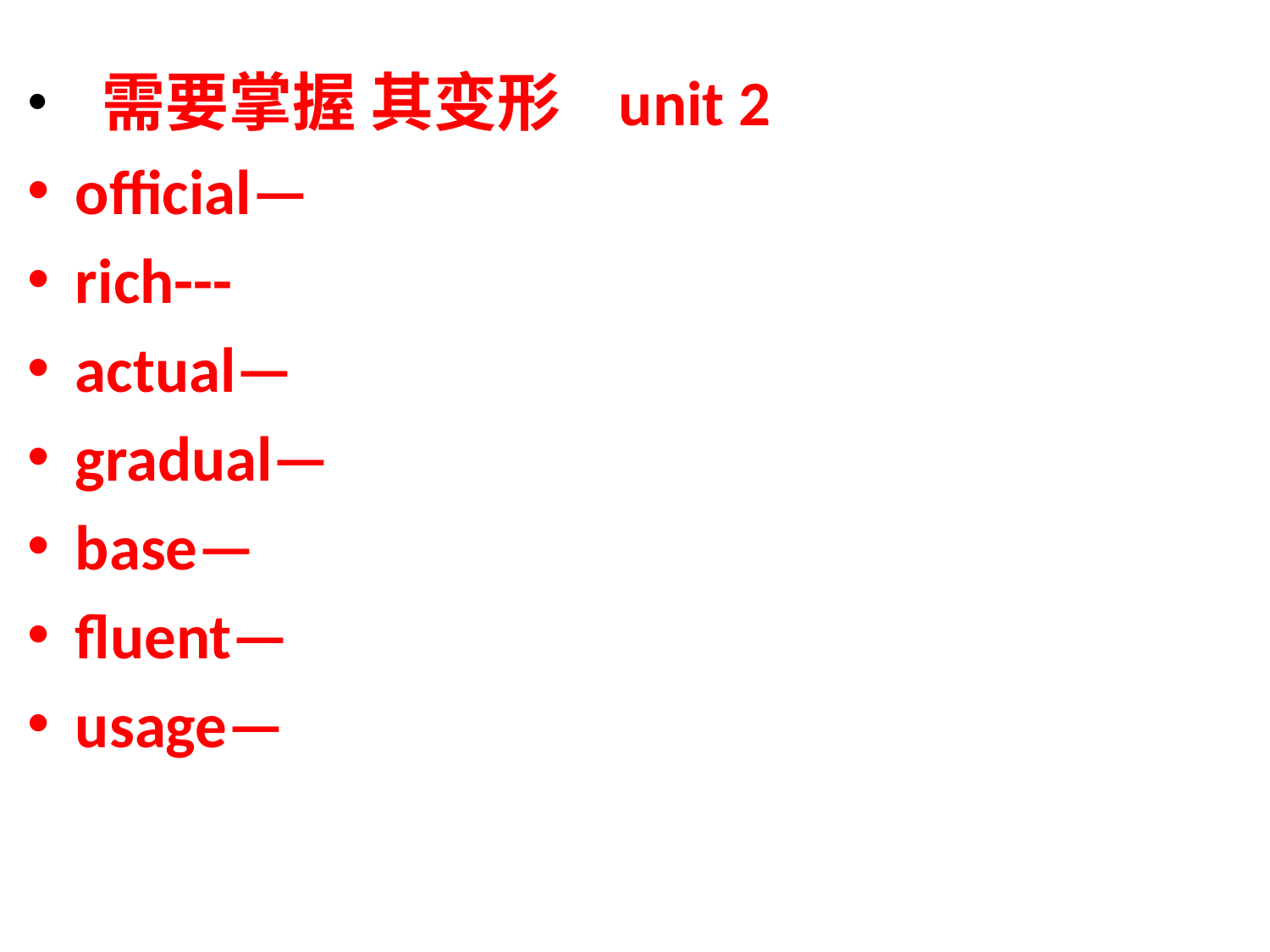

需要掌握 其变形   unit 2
official—
rich---
actual—
gradual—
base—
fluent—
usage—